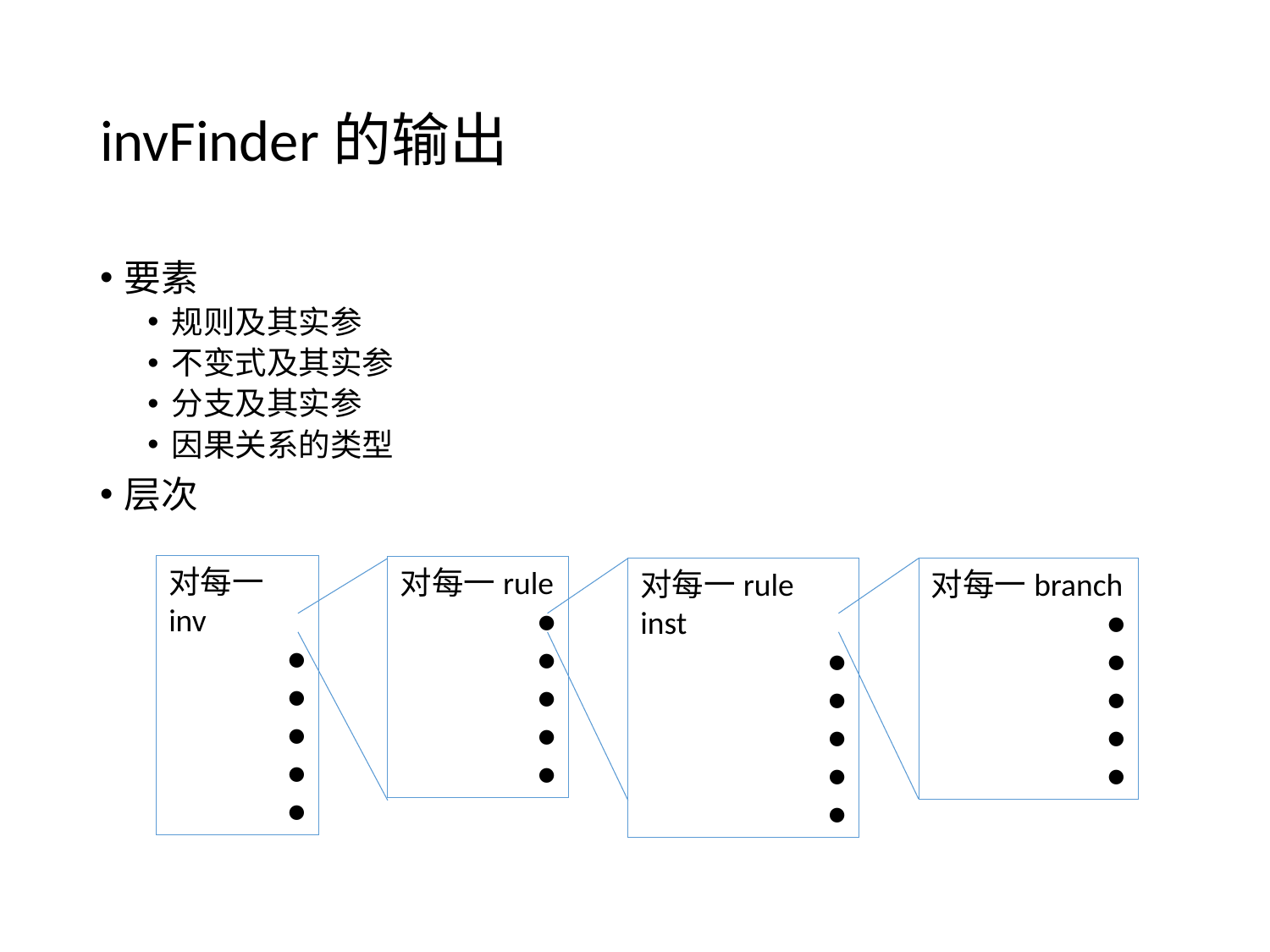

# invFinder的输出
要素
规则及其实参
不变式及其实参
分支及其实参
因果关系的类型
层次

对每一inv
●
●
●
●
●
对每一rule
●
●
●
●
●
对每一rule inst
●
●
●
●
●
对每一branch
●
●
●
●
●